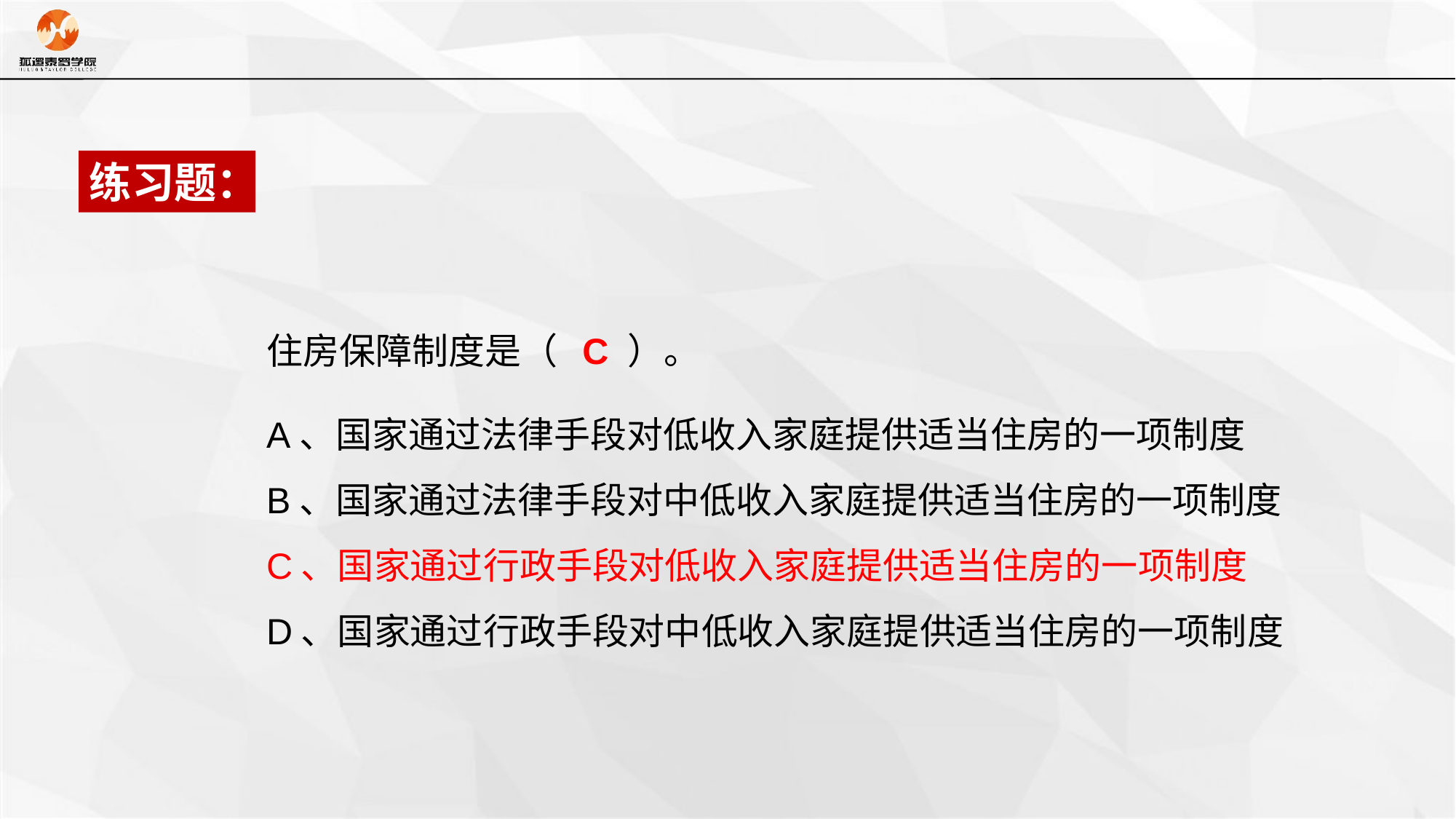

练习题：
住房保障制度是（  C ）。
A、国家通过法律手段对低收入家庭提供适当住房的一项制度
B、国家通过法律手段对中低收入家庭提供适当住房的一项制度
C、国家通过行政手段对低收入家庭提供适当住房的一项制度
D、国家通过行政手段对中低收入家庭提供适当住房的一项制度